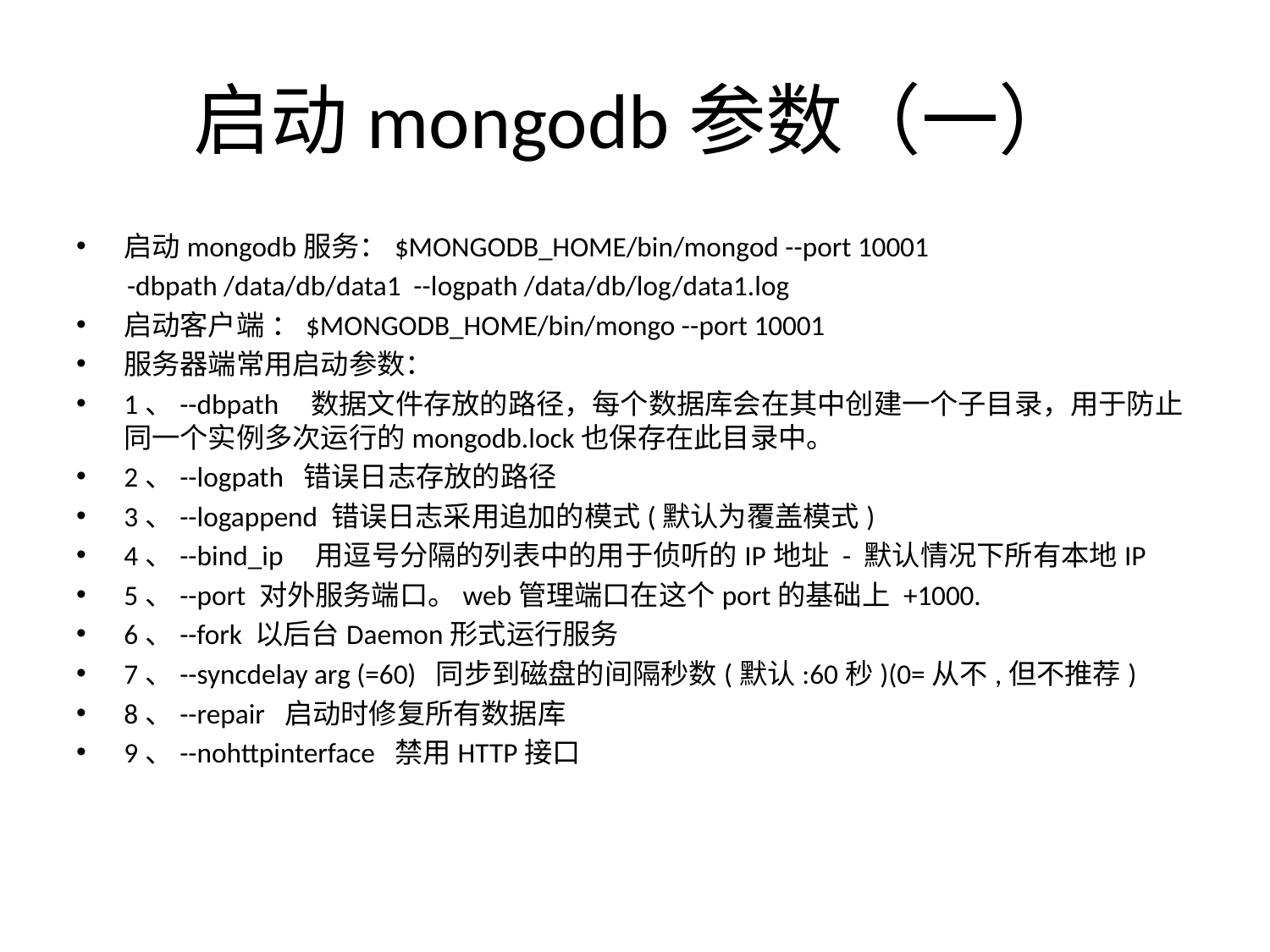

# 启动mongodb参数（一）
启动mongodb服务：$MONGODB_HOME/bin/mongod --port 10001
        -dbpath /data/db/data1  --logpath /data/db/log/data1.log
启动客户端 ：$MONGODB_HOME/bin/mongo --port 10001
服务器端常用启动参数：
1、--dbpath    数据文件存放的路径，每个数据库会在其中创建一个子目录，用于防止同一个实例多次运行的mongodb.lock也保存在此目录中。
2、--logpath  错误日志存放的路径
3、--logappend 错误日志采用追加的模式(默认为覆盖模式)
4、--bind_ip    用逗号分隔的列表中的用于侦听的IP地址 - 默认情况下所有本地IP
5、--port 对外服务端口。web管理端口在这个port的基础上 +1000.
6、--fork 以后台Daemon形式运行服务
7、--syncdelay arg (=60)  同步到磁盘的间隔秒数(默认:60秒)(0=从不,但不推荐)
8、--repair  启动时修复所有数据库
9、--nohttpinterface  禁用HTTP接口